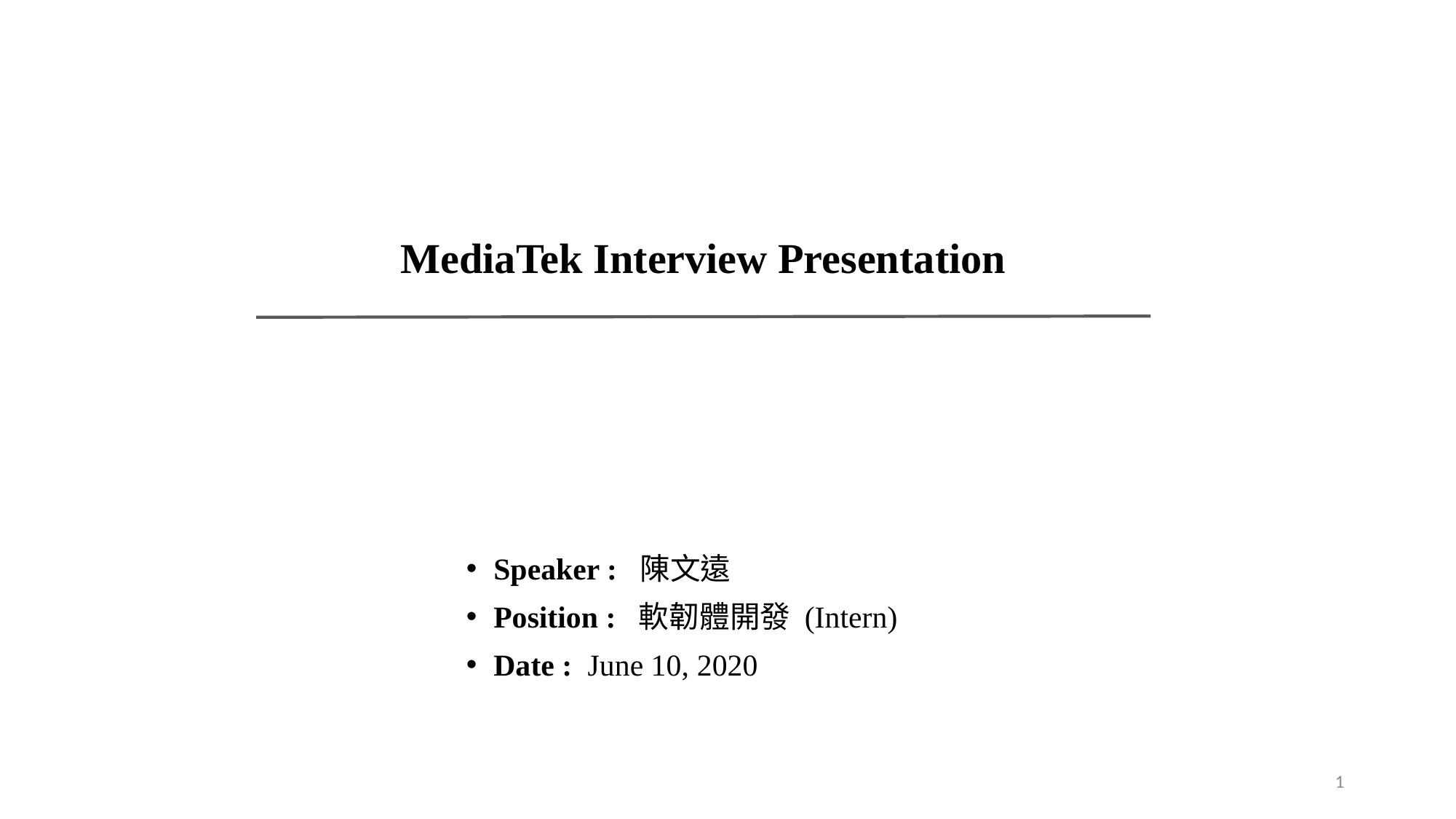

MediaTek Interview Presentation
Speaker :  陳文遠
Position :  軟韌體開發 (Intern)
Date :  June 10, 2020
1